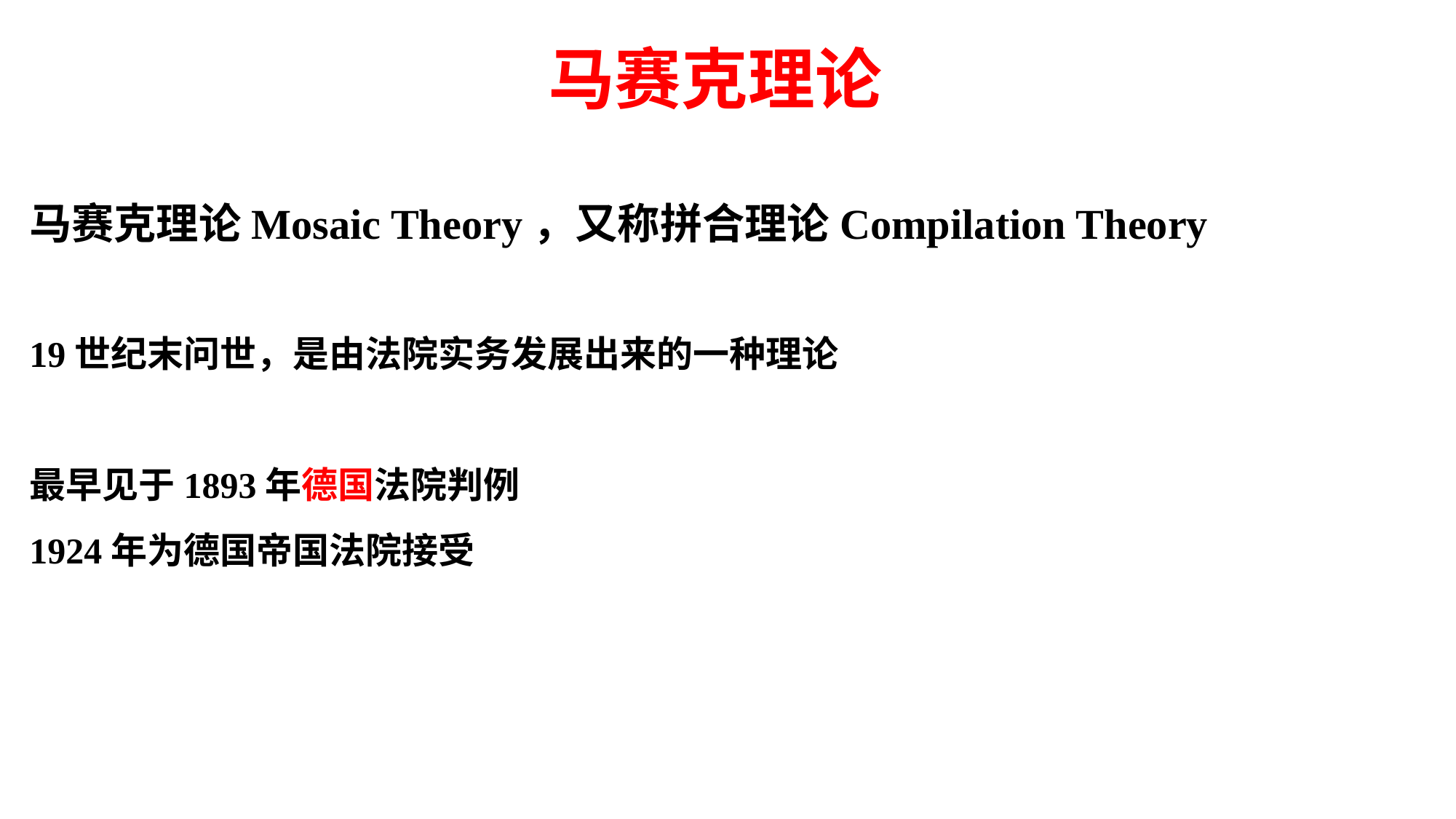

# 马赛克理论
马赛克理论Mosaic Theory，又称拼合理论Compilation Theory

19世纪末问世，是由法院实务发展出来的一种理论

最早见于1893年德国法院判例
1924年为德国帝国法院接受